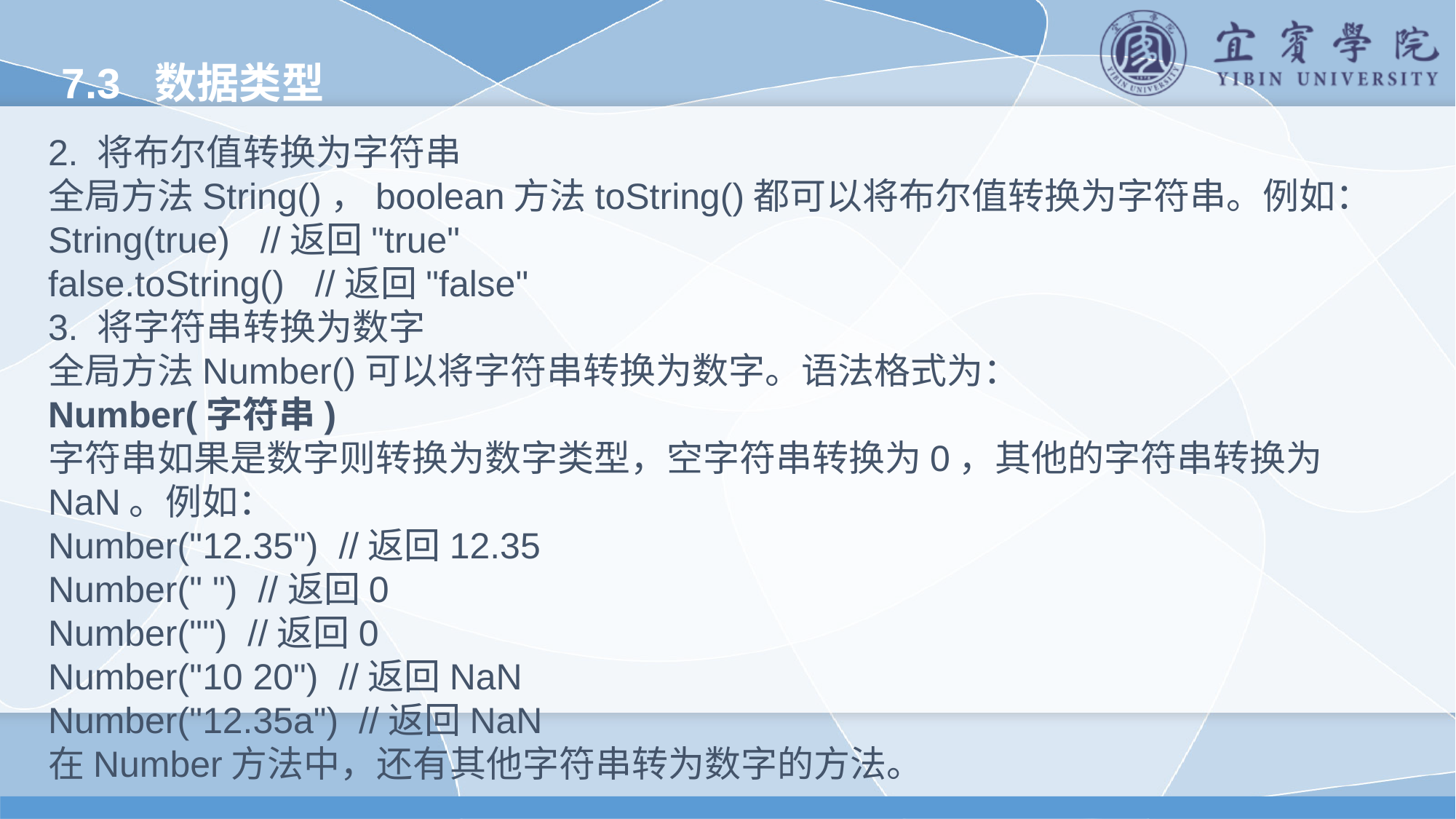

7.3  数据类型
2. 将布尔值转换为字符串
全局方法String()，boolean方法toString()都可以将布尔值转换为字符串。例如：
String(true)   //返回"true"
false.toString()   //返回"false"
3. 将字符串转换为数字
全局方法Number()可以将字符串转换为数字。语法格式为：
Number(字符串)
字符串如果是数字则转换为数字类型，空字符串转换为0，其他的字符串转换为NaN。例如：
Number("12.35")  //返回12.35
Number(" ")  //返回0
Number("")  //返回0
Number("10 20")  //返回NaN
Number("12.35a")  //返回NaN
在Number方法中，还有其他字符串转为数字的方法。